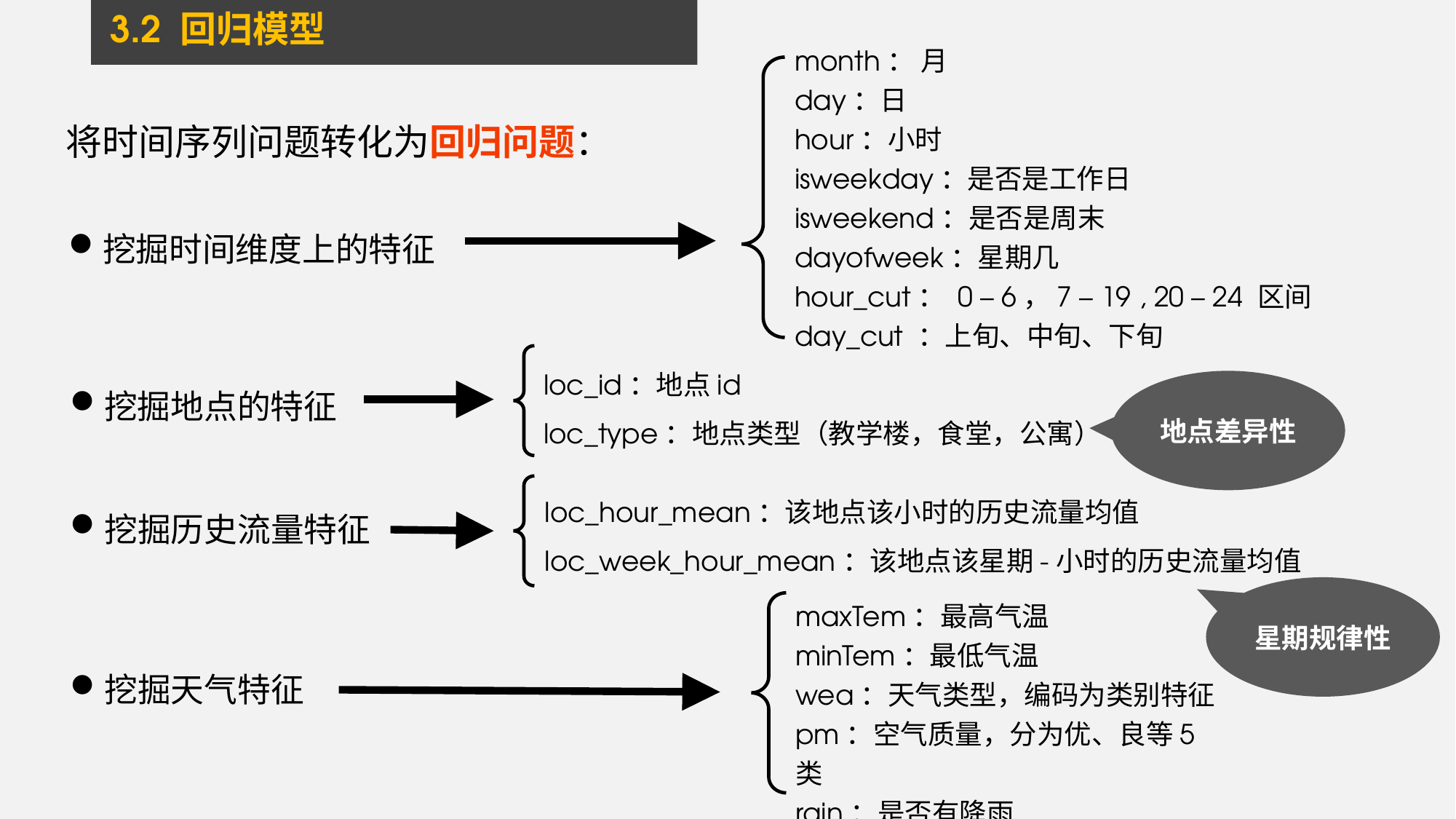

3.2 回归模型
month： 月
day：日
hour：小时
isweekday：是否是工作日
isweekend：是否是周末
dayofweek：星期几
hour_cut： 0 – 6，7 – 19 , 20 – 24 区间
day_cut ：上旬、中旬、下旬

将时间序列问题转化为回归问题：
挖掘时间维度上的特征
loc_id：地点id
loc_type：地点类型（教学楼，食堂，公寓）

挖掘地点的特征
地点差异性
loc_hour_mean：该地点该小时的历史流量均值
loc_week_hour_mean：该地点该星期-小时的历史流量均值

挖掘历史流量特征
星期规律性
maxTem：最高气温
minTem：最低气温
wea：天气类型，编码为类别特征
pm：空气质量，分为优、良等5类
rain：是否有降雨

挖掘天气特征